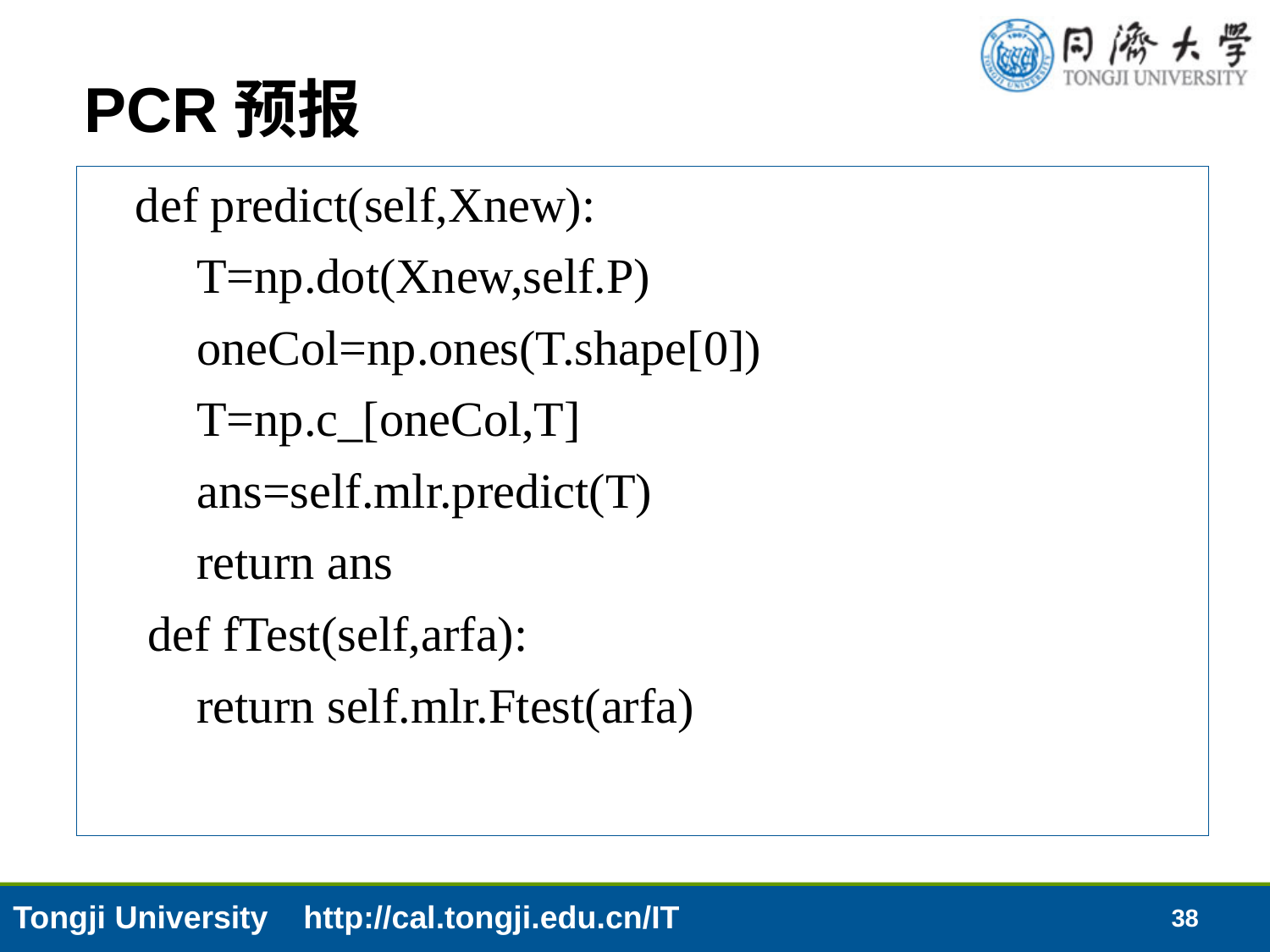

# PCR预报
   def predict(self,Xnew):
        T=np.dot(Xnew,self.P)
        oneCol=np.ones(T.shape[0])
        T=np.c_[oneCol,T]
        ans=self.mlr.predict(T)
        return ans
    def fTest(self,arfa):
        return self.mlr.Ftest(arfa)